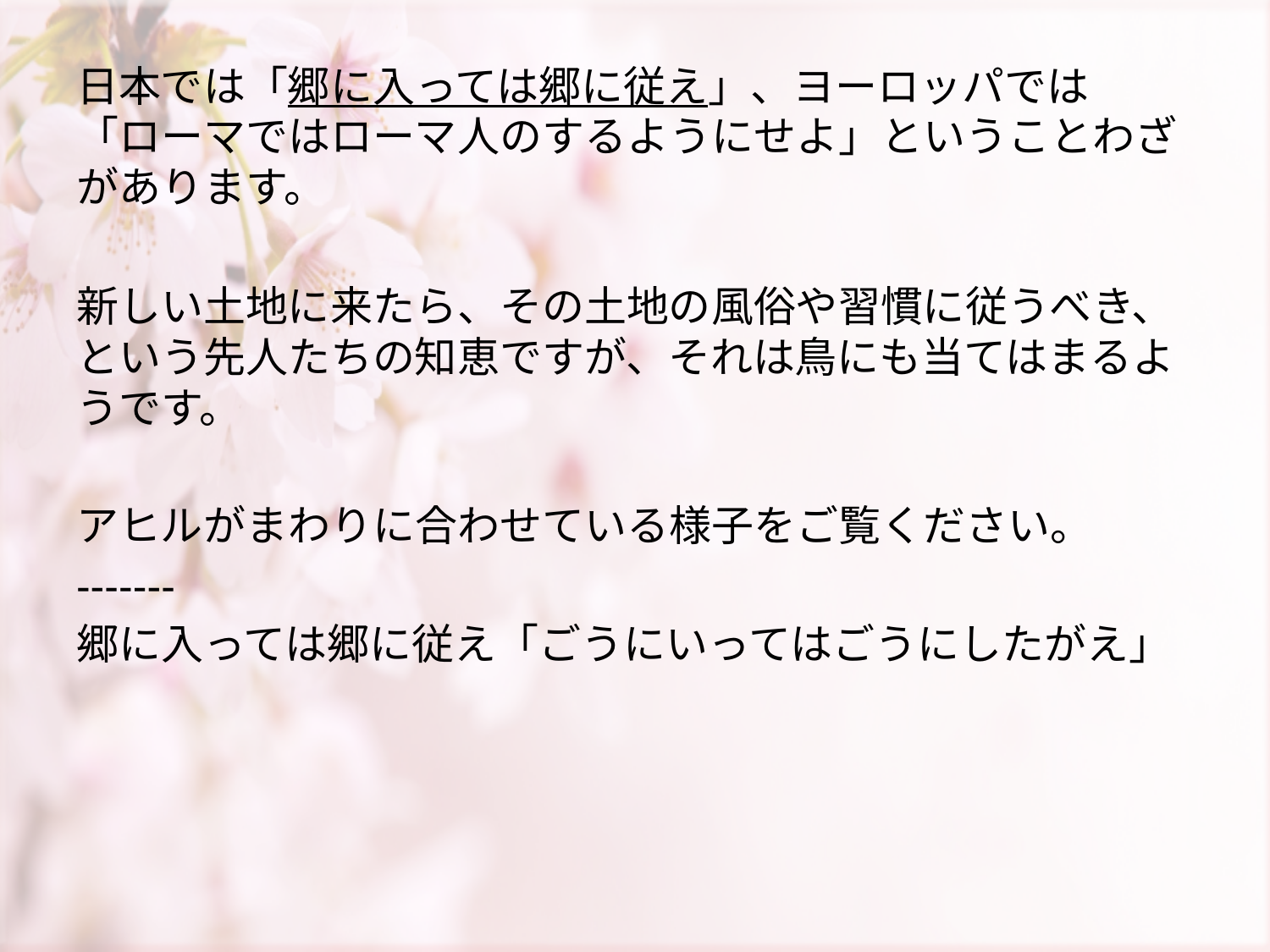

日本では「郷に入っては郷に従え」、ヨーロッパでは「ローマではローマ人のするようにせよ」ということわざがあります。

新しい土地に来たら、その土地の風俗や習慣に従うべき、という先人たちの知恵ですが、それは鳥にも当てはまるようです。

アヒルがまわりに合わせている様子をご覧ください。
-------
郷に入っては郷に従え「ごうにいってはごうにしたがえ」